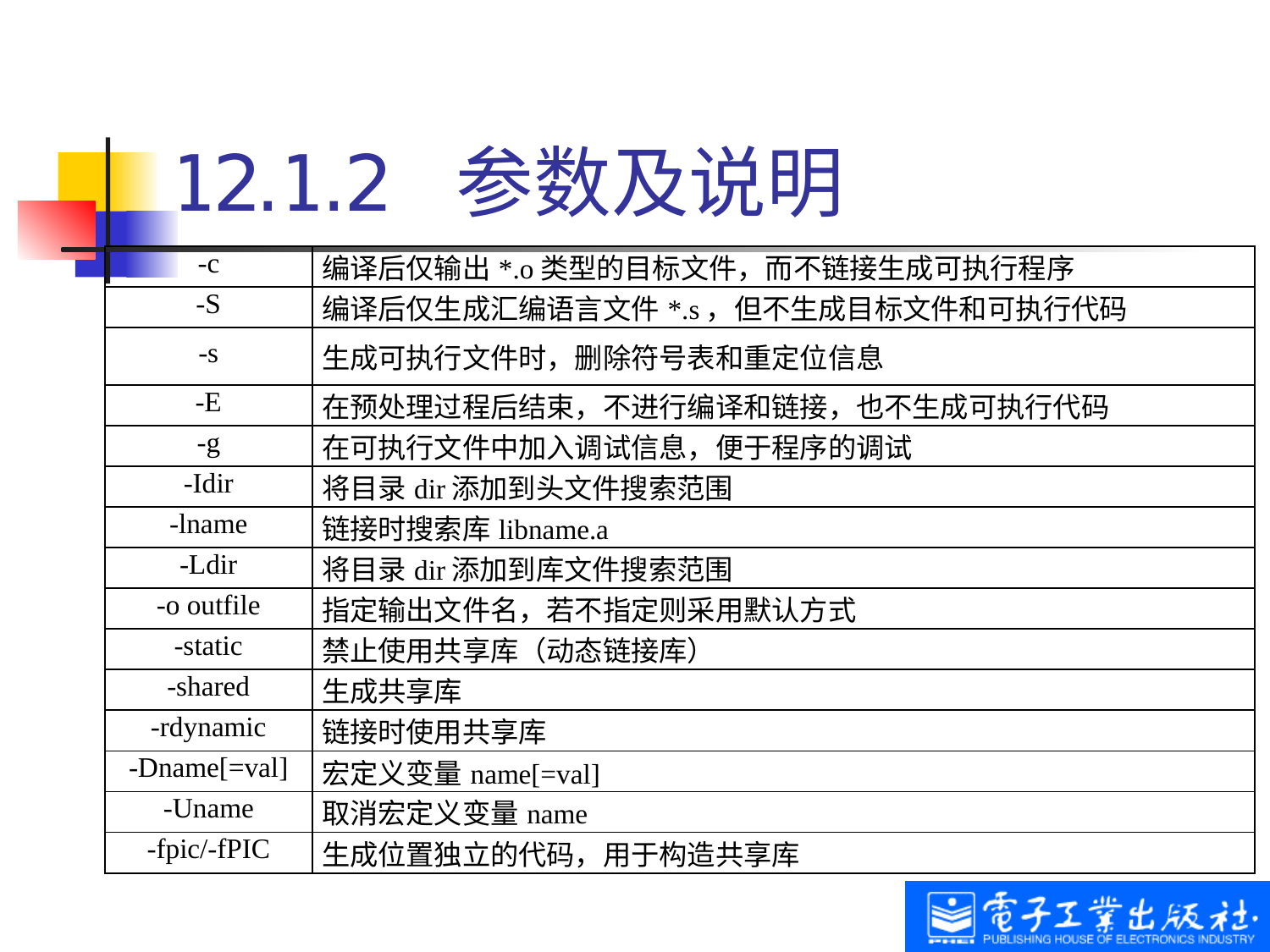

# 12.1.2  参数及说明
| -c | 编译后仅输出\*.o类型的目标文件，而不链接生成可执行程序 |
| --- | --- |
| -S | 编译后仅生成汇编语言文件\*.s，但不生成目标文件和可执行代码 |
| -s | 生成可执行文件时，删除符号表和重定位信息 |
| -E | 在预处理过程后结束，不进行编译和链接，也不生成可执行代码 |
| -g | 在可执行文件中加入调试信息，便于程序的调试 |
| -Idir | 将目录dir添加到头文件搜索范围 |
| -lname | 链接时搜索库libname.a |
| -Ldir | 将目录dir添加到库文件搜索范围 |
| -o outfile | 指定输出文件名，若不指定则采用默认方式 |
| -static | 禁止使用共享库（动态链接库） |
| -shared | 生成共享库 |
| -rdynamic | 链接时使用共享库 |
| -Dname[=val] | 宏定义变量name[=val] |
| -Uname | 取消宏定义变量name |
| -fpic/-fPIC | 生成位置独立的代码，用于构造共享库 |